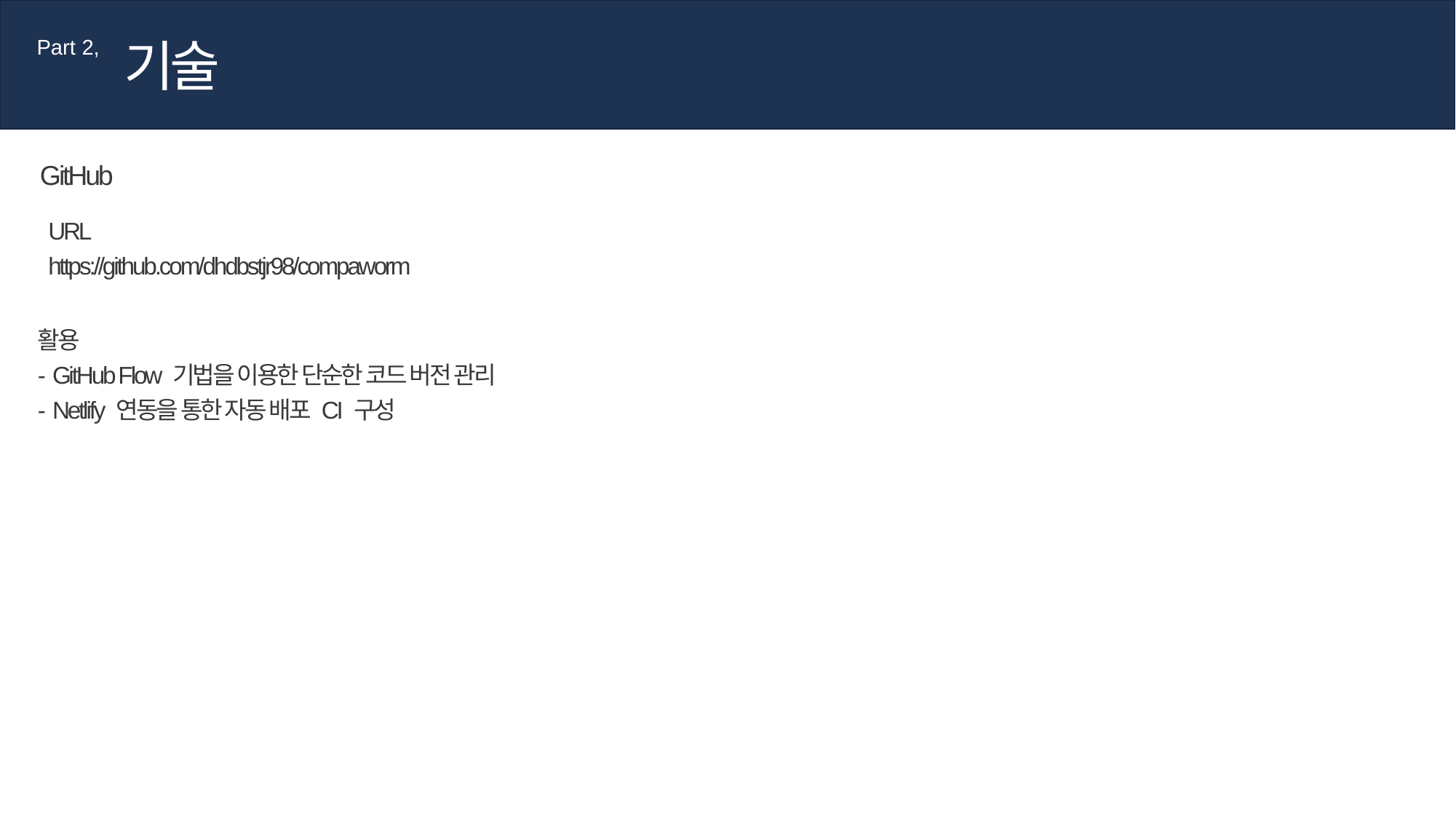

기술
Part 2,
GitHub
URL
https://github.com/dhdbstjr98/compaworm
활용
-  GitHub Flow 기법을 이용한 단순한 코드 버전 관리
-  Netlify 연동을 통한 자동 배포 CI 구성